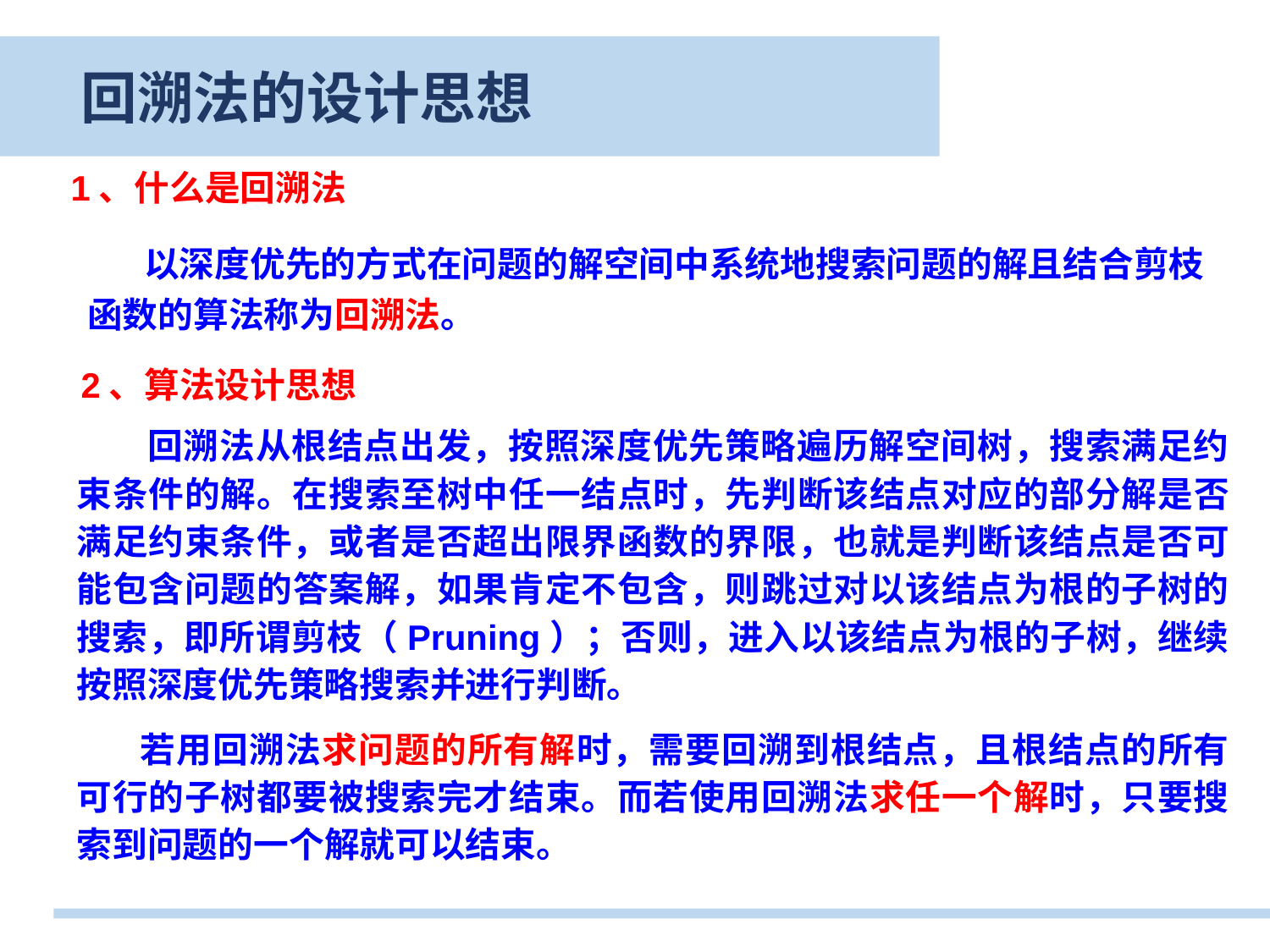

回溯法的设计思想
1、什么是回溯法
      以深度优先的方式在问题的解空间中系统地搜索问题的解且结合剪枝函数的算法称为回溯法。
2、算法设计思想
       回溯法从根结点出发，按照深度优先策略遍历解空间树，搜索满足约束条件的解。在搜索至树中任一结点时，先判断该结点对应的部分解是否满足约束条件，或者是否超出限界函数的界限，也就是判断该结点是否可能包含问题的答案解，如果肯定不包含，则跳过对以该结点为根的子树的搜索，即所谓剪枝（Pruning）；否则，进入以该结点为根的子树，继续按照深度优先策略搜索并进行判断。
      若用回溯法求问题的所有解时，需要回溯到根结点，且根结点的所有可行的子树都要被搜索完才结束。而若使用回溯法求任一个解时，只要搜索到问题的一个解就可以结束。